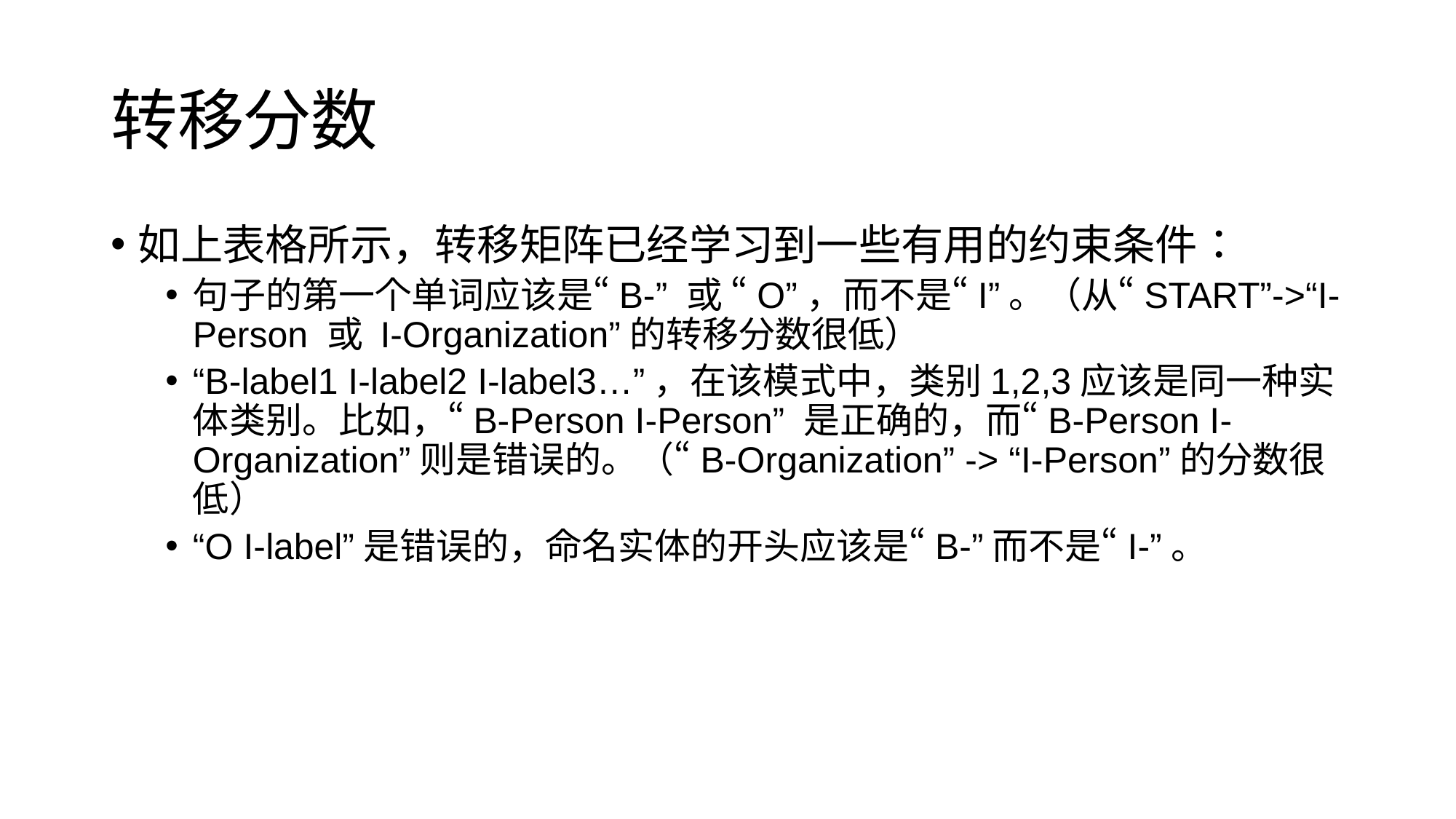

# 转移分数
如上表格所示，转移矩阵已经学习到一些有用的约束条件：
句子的第一个单词应该是“B-” 或 “O”，而不是“I”。（从“START”->“I-Person 或 I-Organization”的转移分数很低）
“B-label1 I-label2 I-label3…”，在该模式中，类别1,2,3应该是同一种实体类别。比如，“B-Person I-Person” 是正确的，而“B-Person I-Organization”则是错误的。（“B-Organization” -> “I-Person”的分数很低）
“O I-label”是错误的，命名实体的开头应该是“B-”而不是“I-”。